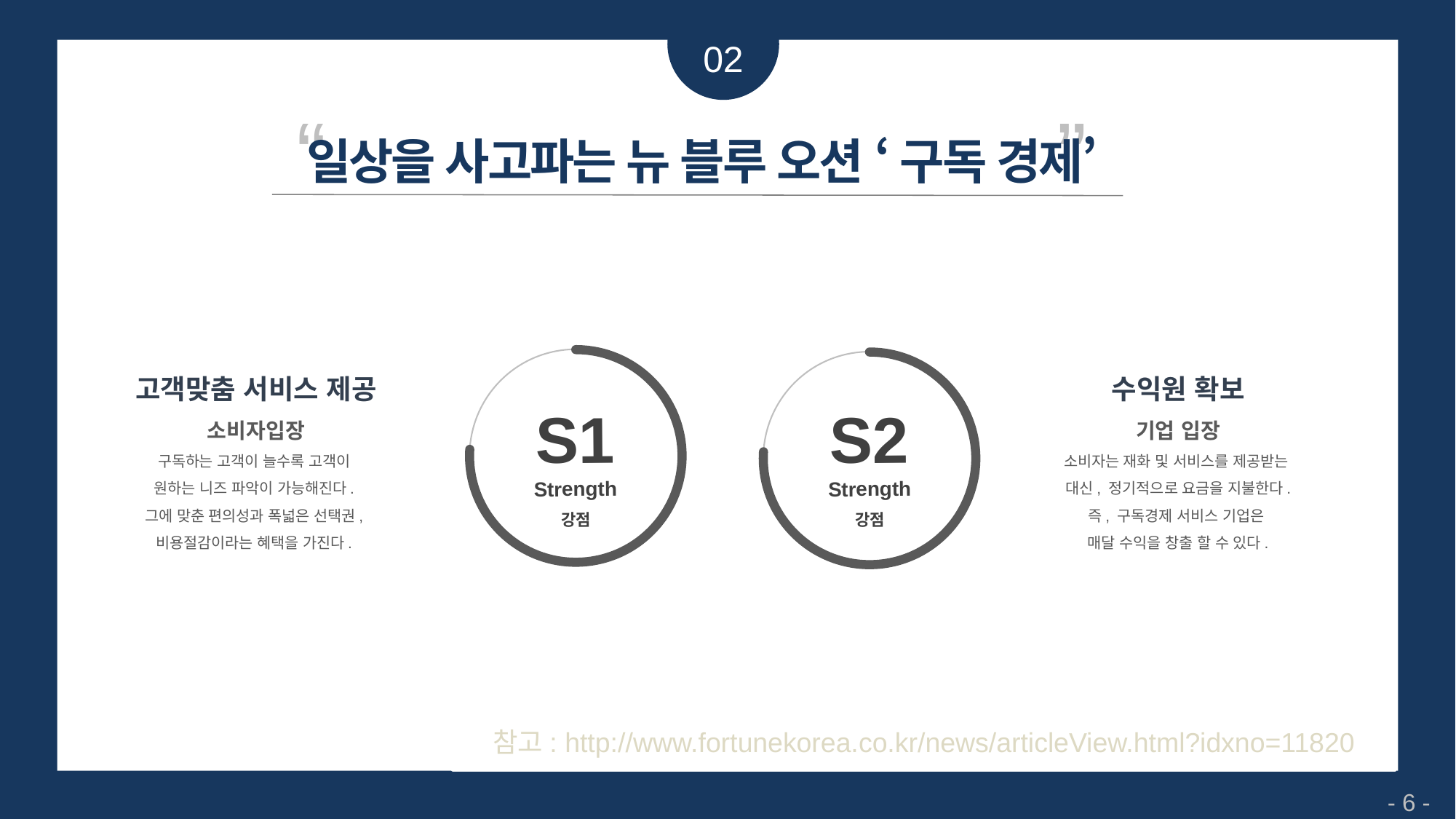

02

“                             ”
일상을 사고파는 뉴 블루 오션 ‘ 구독 경제’

고객맞춤 서비스 제공
소비자입장
구독하는 고객이 늘수록 고객이
원하는 니즈 파악이 가능해진다.
그에 맞춘 편의성과 폭넓은 선택권,
비용절감이라는 혜택을 가진다.
수익원 확보
기업 입장
소비자는 재화 및 서비스를 제공받는
대신, 정기적으로 요금을 지불한다.
즉, 구독경제 서비스 기업은
매달 수익을 창출 할 수 있다.

S2
Strength
강점
S1
Strength
강점
참고: http://www.fortunekorea.co.kr/news/articleView.html?idxno=11820
- 6 -